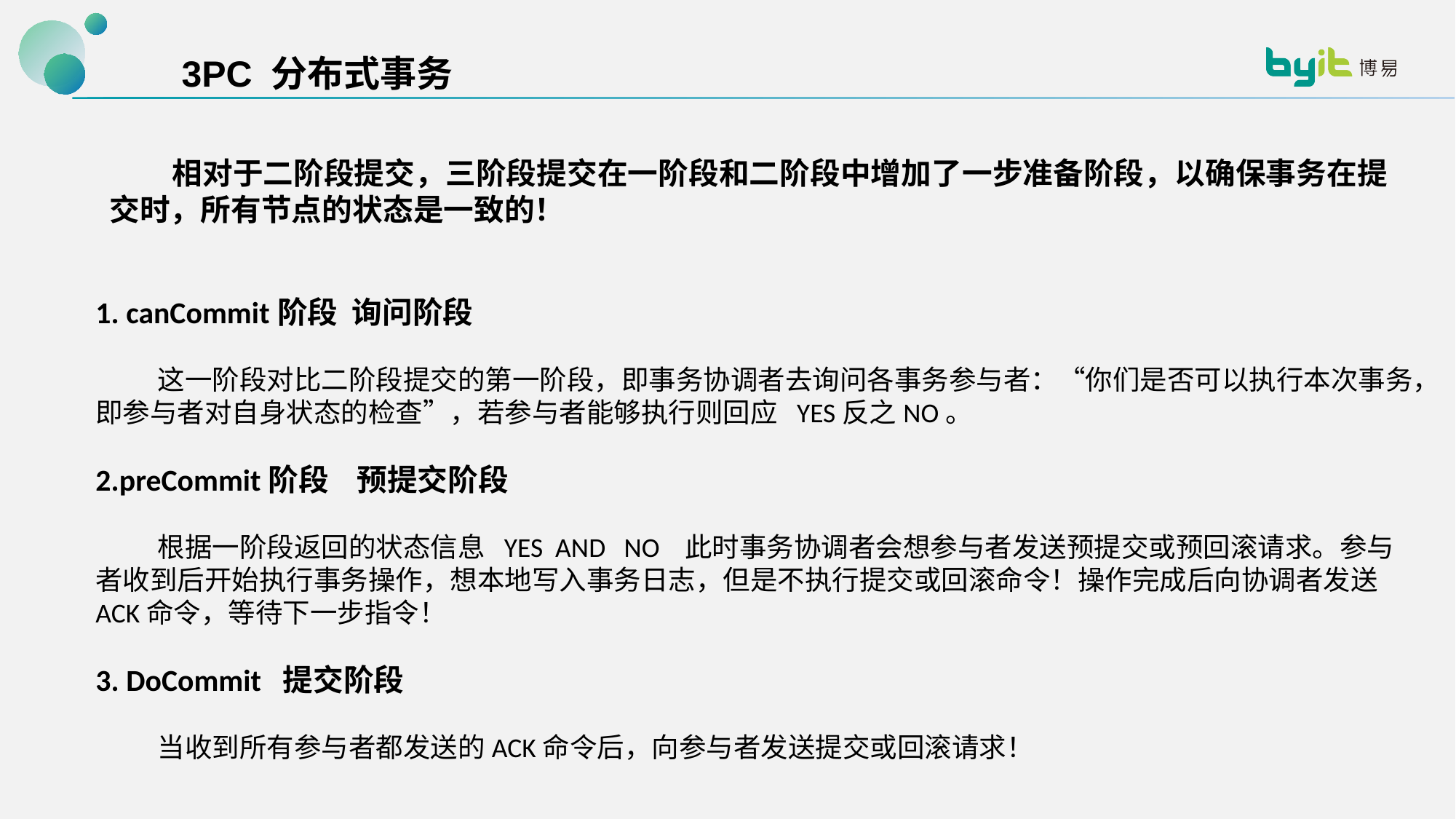

3PC 分布式事务
        相对于二阶段提交，三阶段提交在一阶段和二阶段中增加了一步准备阶段，以确保事务在提交时，所有节点的状态是一致的！
1. canCommit阶段  询问阶段

         这一阶段对比二阶段提交的第一阶段，即事务协调者去询问各事务参与者：“你们是否可以执行本次事务，即参与者对自身状态的检查”，若参与者能够执行则回应  YES反之NO。

2.preCommit阶段    预提交阶段

         根据一阶段返回的状态信息  YES  AND   NO   此时事务协调者会想参与者发送预提交或预回滚请求。参与者收到后开始执行事务操作，想本地写入事务日志，但是不执行提交或回滚命令！操作完成后向协调者发送ACK命令，等待下一步指令！

3. DoCommit  提交阶段

         当收到所有参与者都发送的ACK命令后，向参与者发送提交或回滚请求！